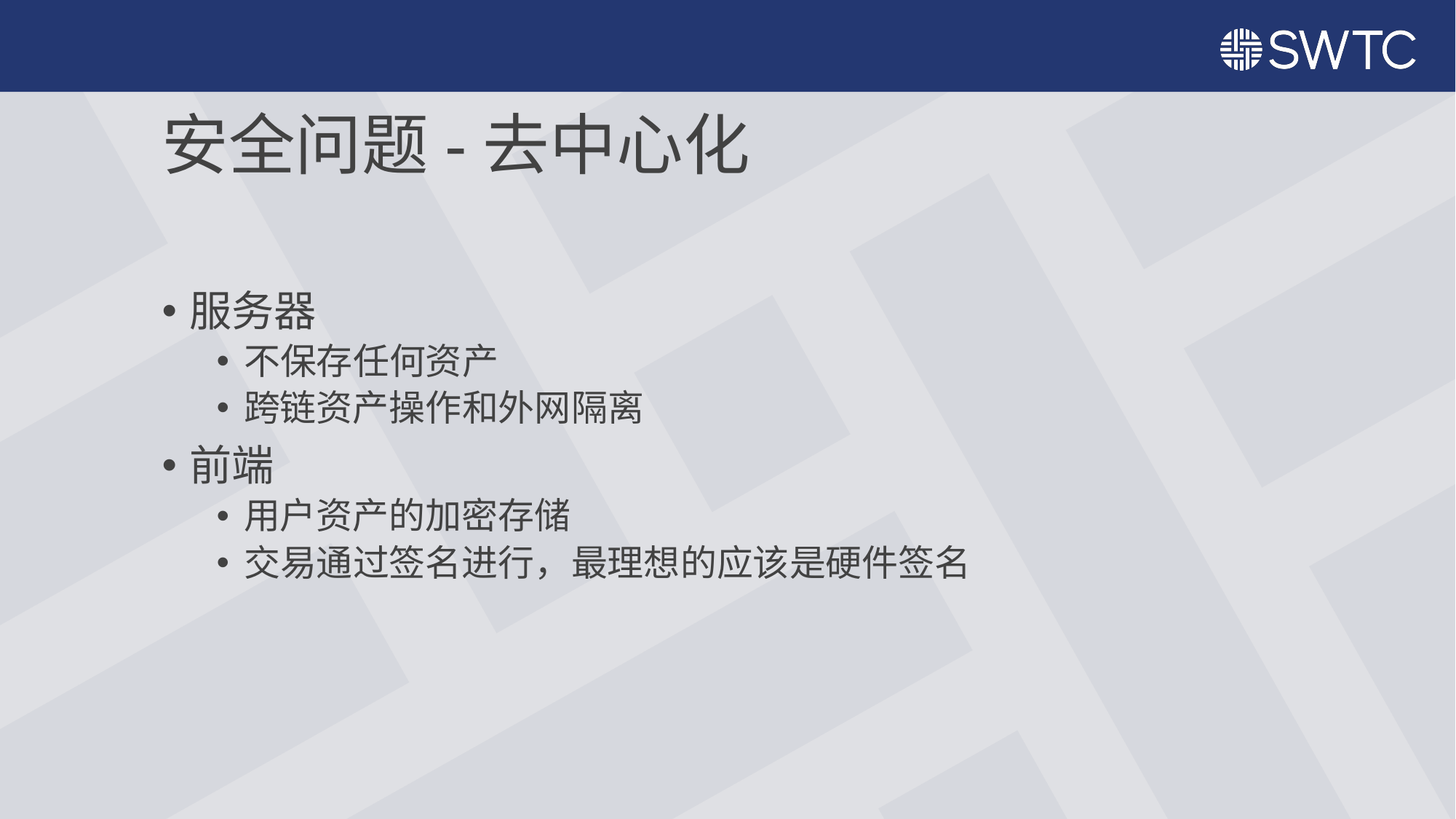

# 安全问题-去中心化
服务器
不保存任何资产
跨链资产操作和外网隔离
前端
用户资产的加密存储
交易通过签名进行，最理想的应该是硬件签名